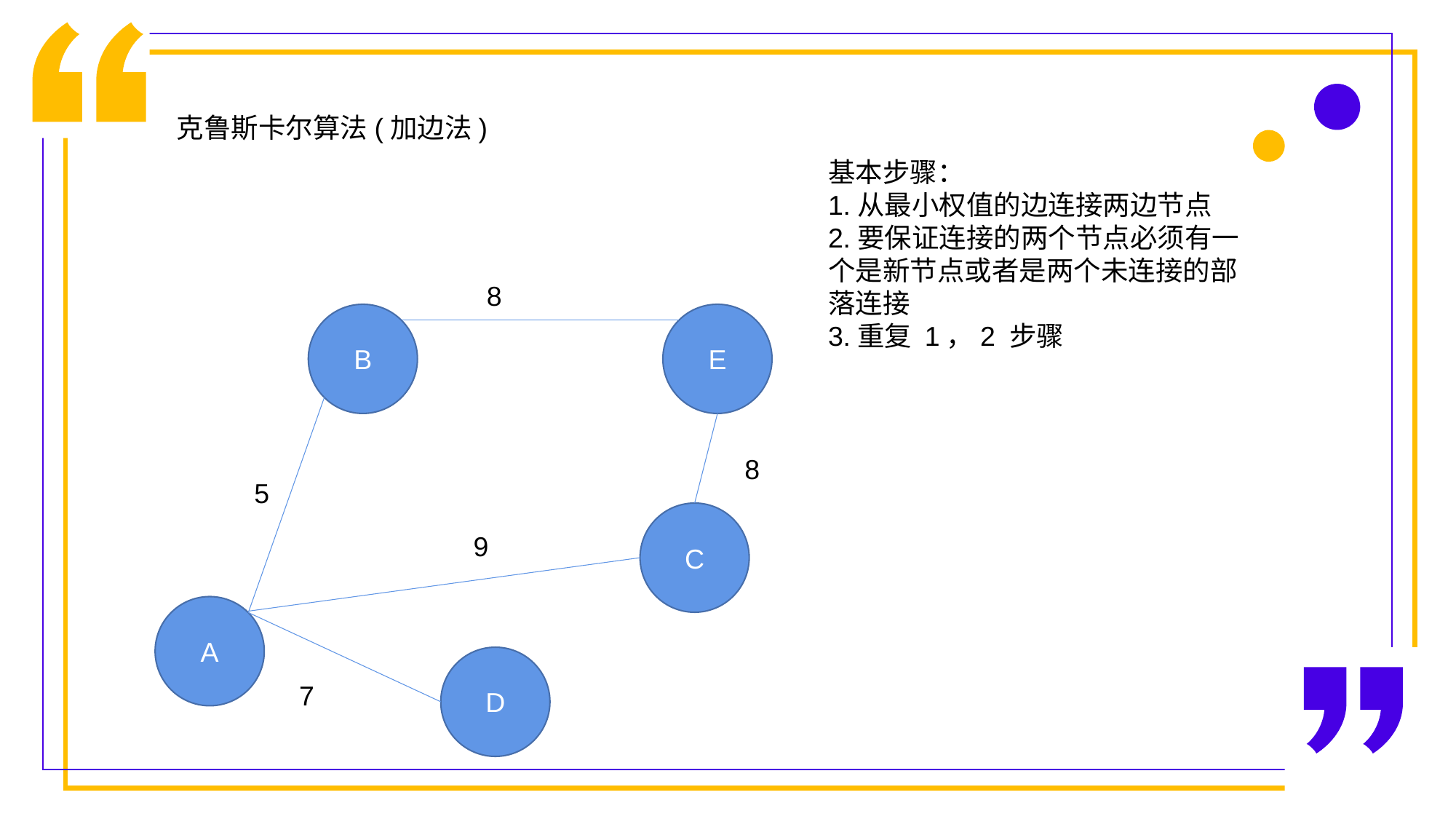

克鲁斯卡尔算法(加边法)

基本步骤：
1.从最小权值的边连接两边节点
2.要保证连接的两个节点必须有一个是新节点或者是两个未连接的部落连接
3.重复 1，2 步骤
8
B
E

8
5
C
9
A
D

7